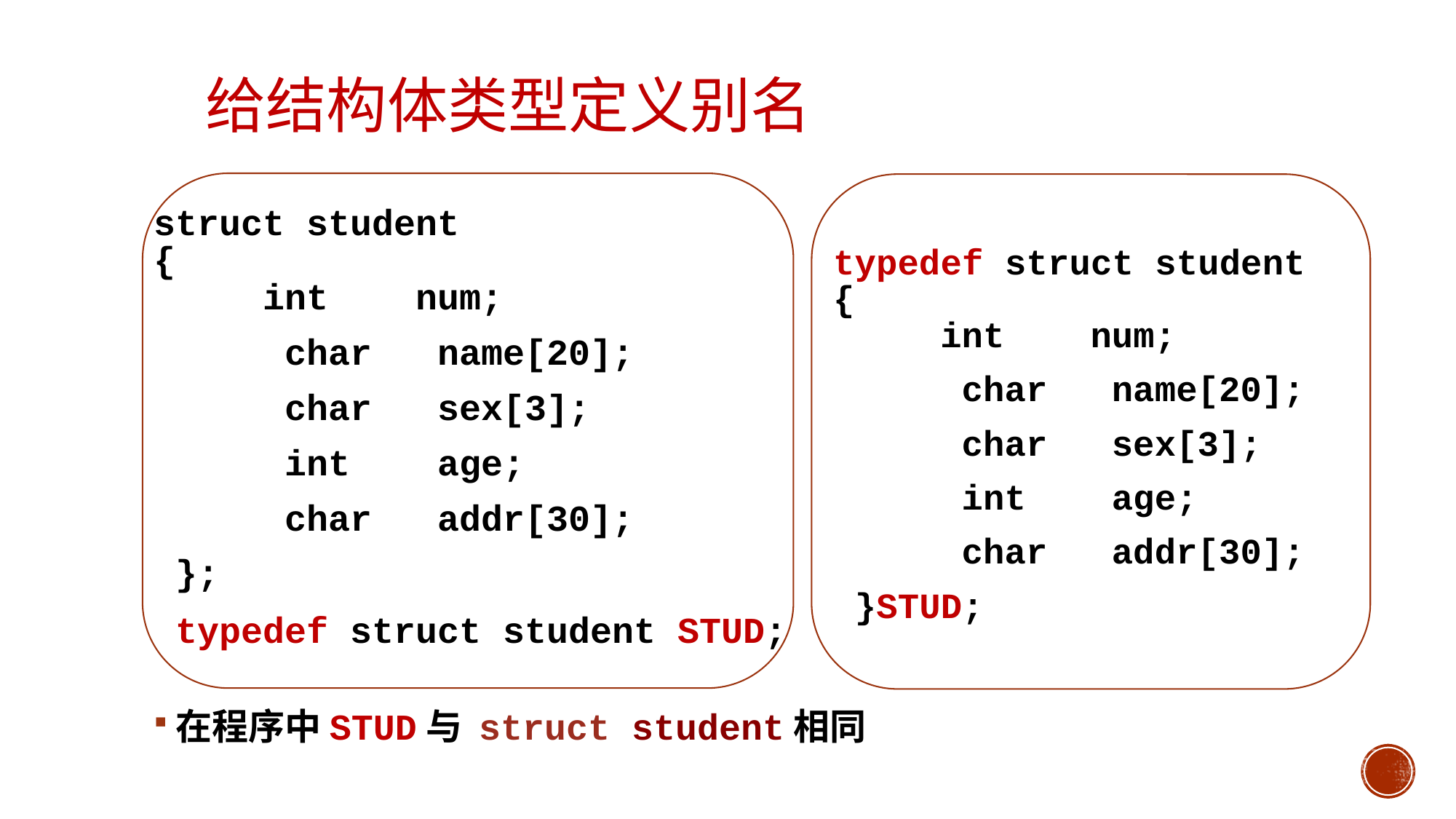

# 给结构体类型定义别名

struct student
{
 	int    num;
   	char   name[20];
   	char   sex[3];
   	int    age;
   	char   addr[30];
 };
	typedef struct student STUD;
在程序中STUD与 struct student相同
typedef struct student
{
 	int    num;
   	char   name[20];
   	char   sex[3];
   	int    age;
   	char   addr[30];
 }STUD;

12